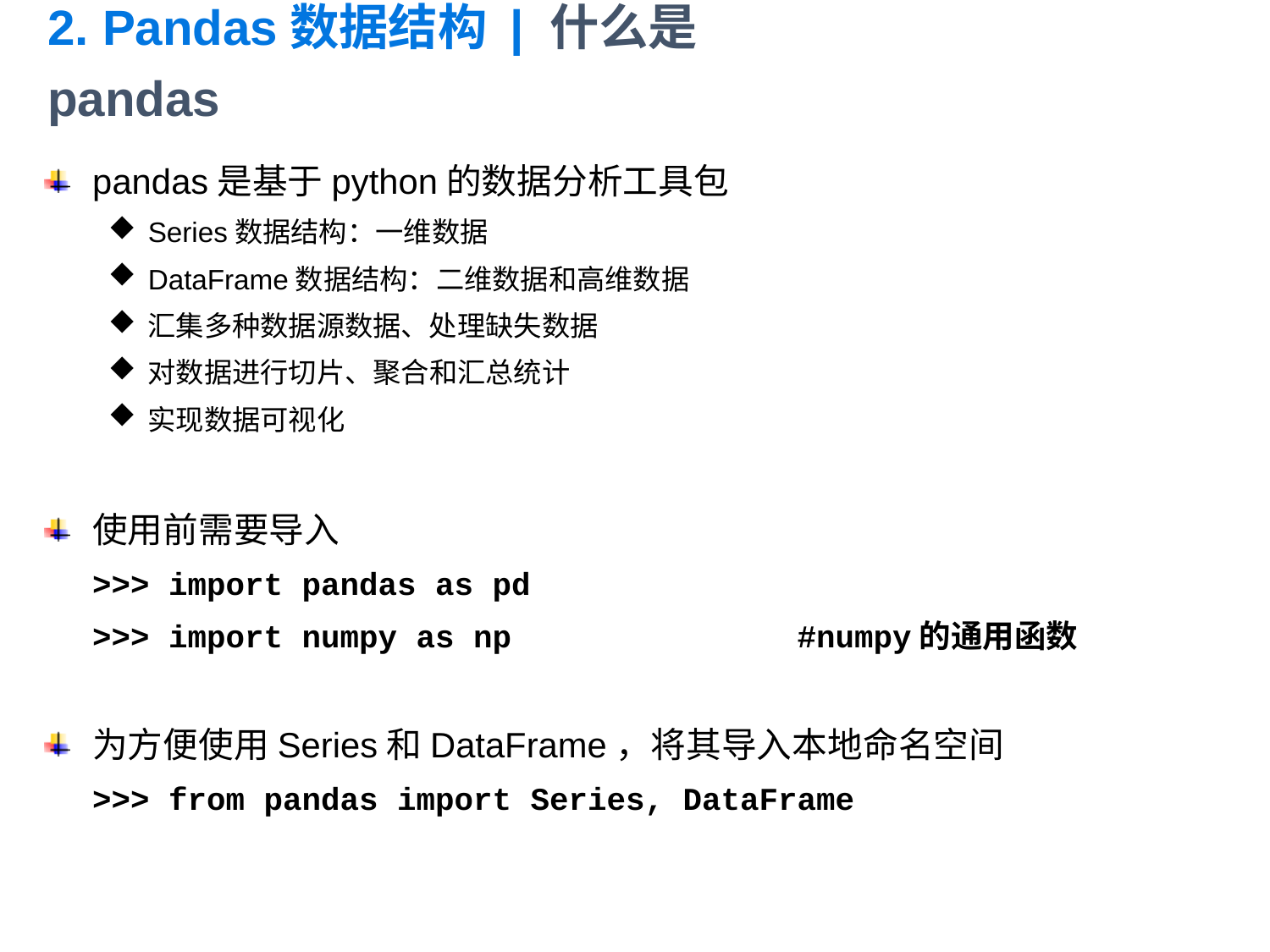

# 2. Pandas数据结构 | 什么是pandas？
pandas是基于python的数据分析工具包
Series数据结构：一维数据
DataFrame数据结构：二维数据和高维数据
汇集多种数据源数据、处理缺失数据
对数据进行切片、聚合和汇总统计
实现数据可视化

使用前需要导入
>>> import pandas as pd
>>> import numpy as np               #numpy的通用函数

为方便使用Series和DataFrame，将其导入本地命名空间
>>> from pandas import Series, DataFrame